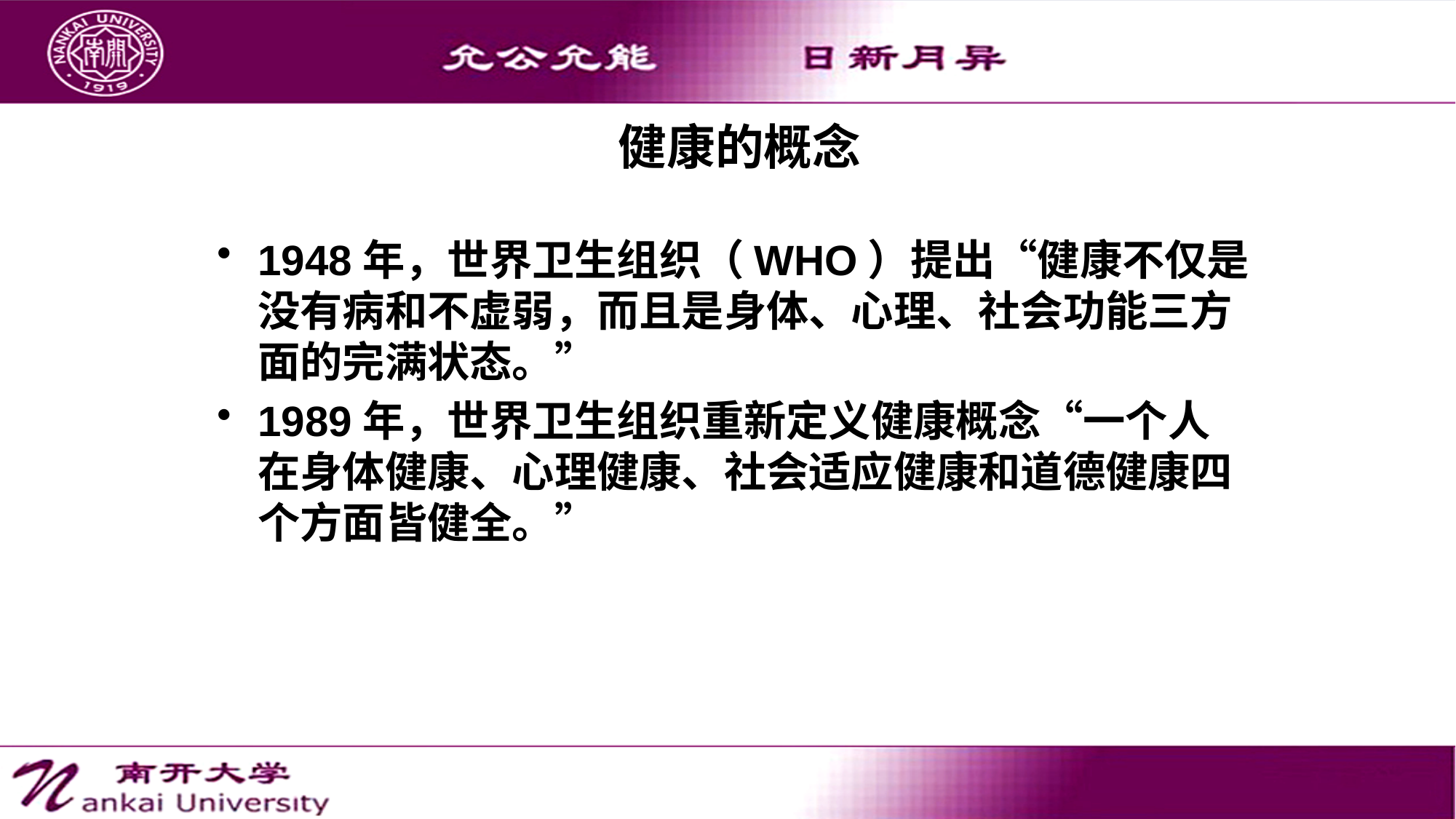

# 健康的概念
1948年，世界卫生组织（WHO）提出“健康不仅是没有病和不虚弱，而且是身体、心理、社会功能三方面的完满状态。”
1989年，世界卫生组织重新定义健康概念“一个人在身体健康、心理健康、社会适应健康和道德健康四个方面皆健全。”